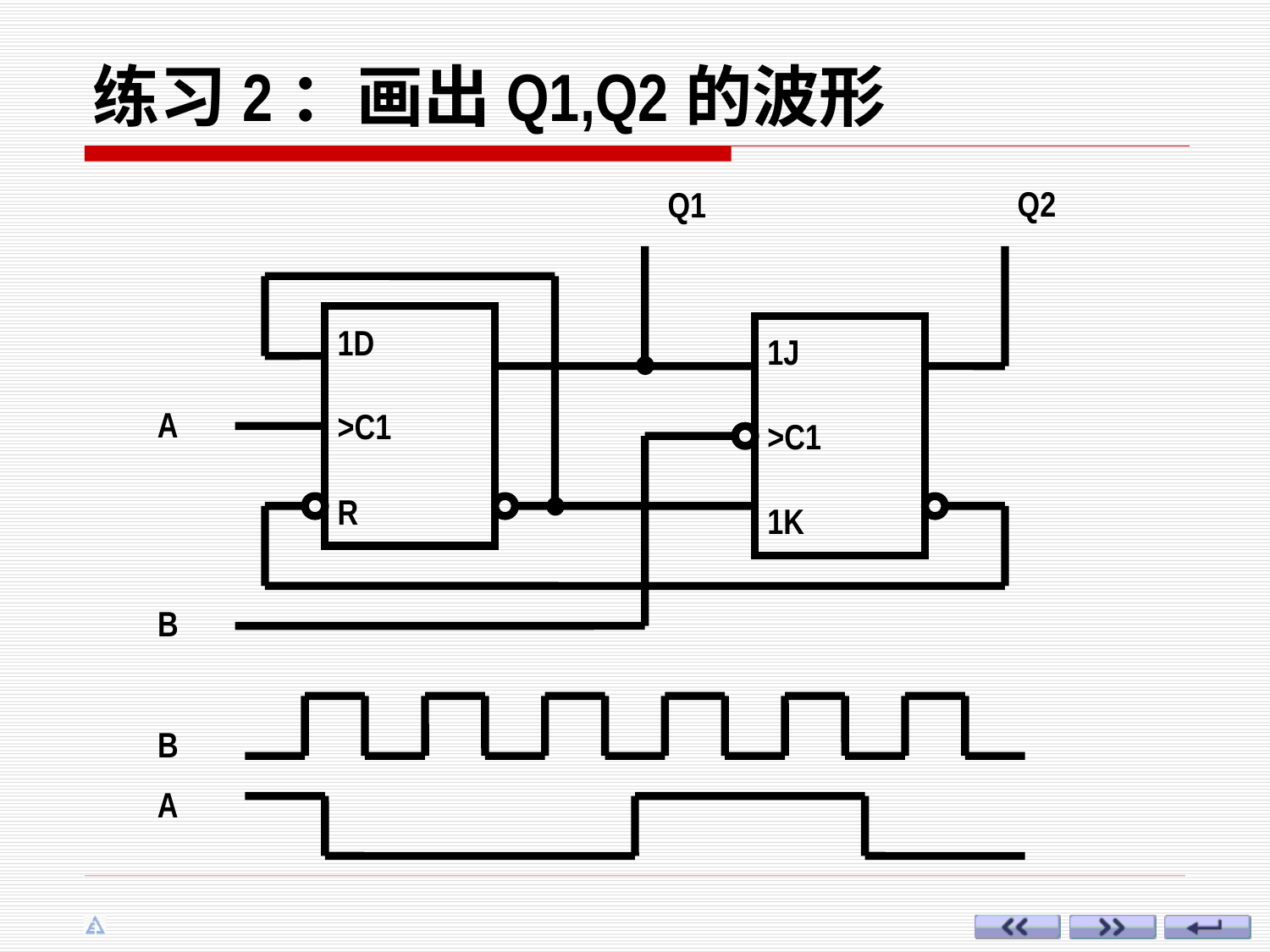

# 练习2：画出Q1,Q2的波形
Q2
Q1

1D

>C1

R
1J

>C1

1K

A

B

B

A